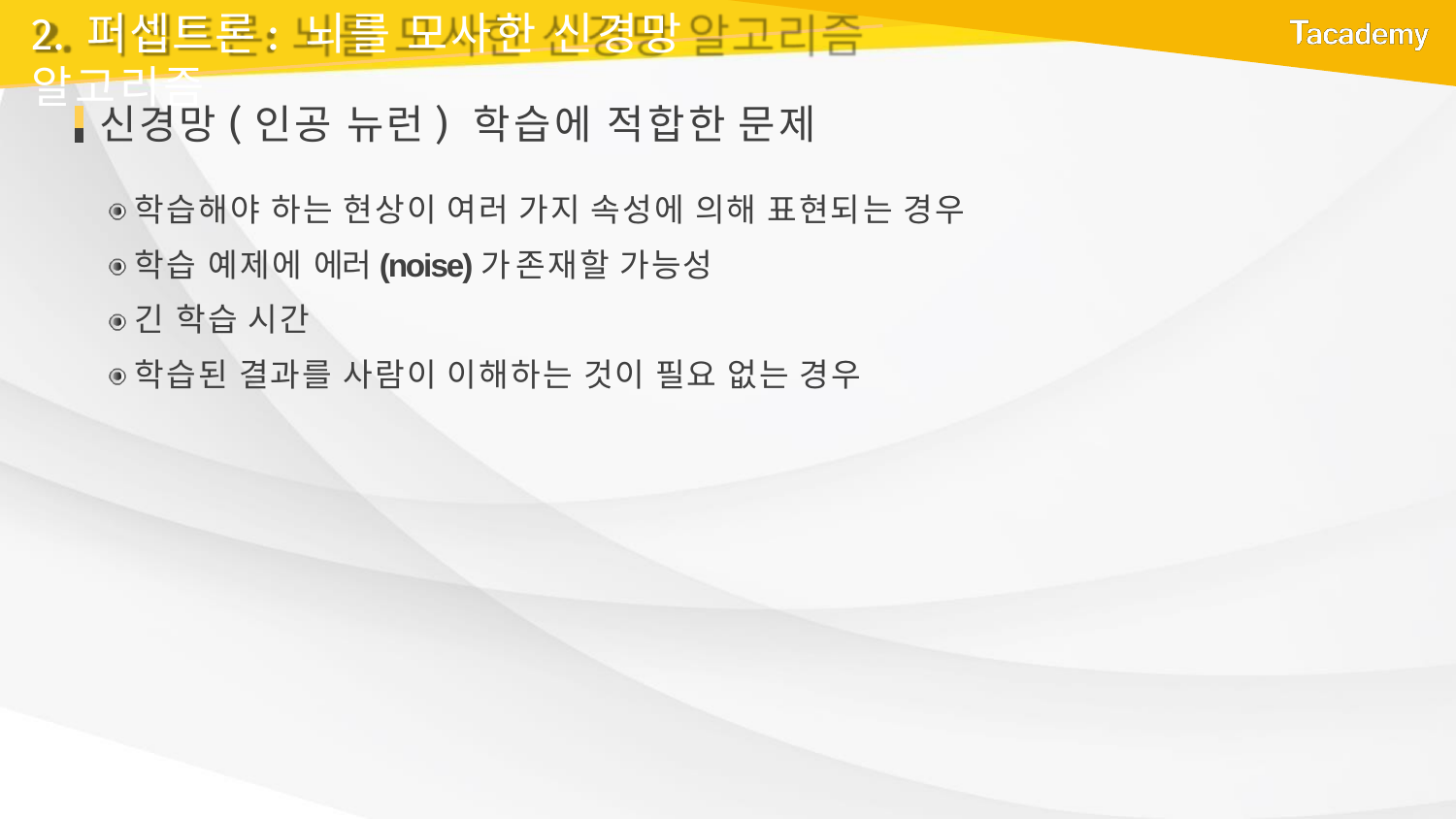

# 2. 퍼셉트론: 뇌를 모사한 신경망 알고리즘
신경망(인공 뉴런) 학습에 적합한 문제
학습해야 하는 현상이 여러 가지 속성에 의해 표현되는 경우
학습 예제에 에러(noise)가 존재할 가능성
긴 학습 시간
학습된 결과를 사람이 이해하는 것이 필요 없는 경우